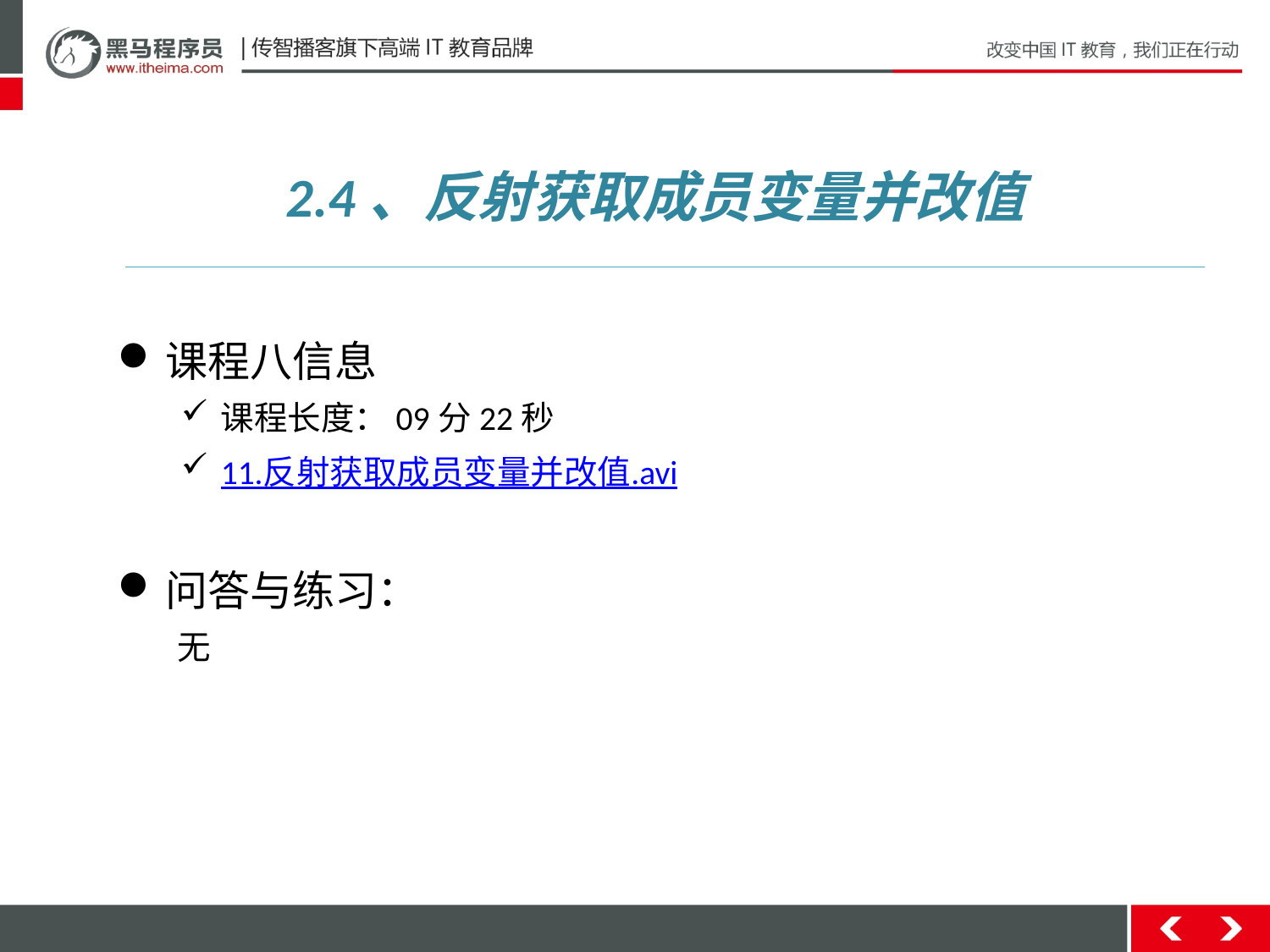

2.4、反射获取成员变量并改值

课程八信息
课程长度：09分22秒
11.反射获取成员变量并改值.avi

问答与练习：
       无